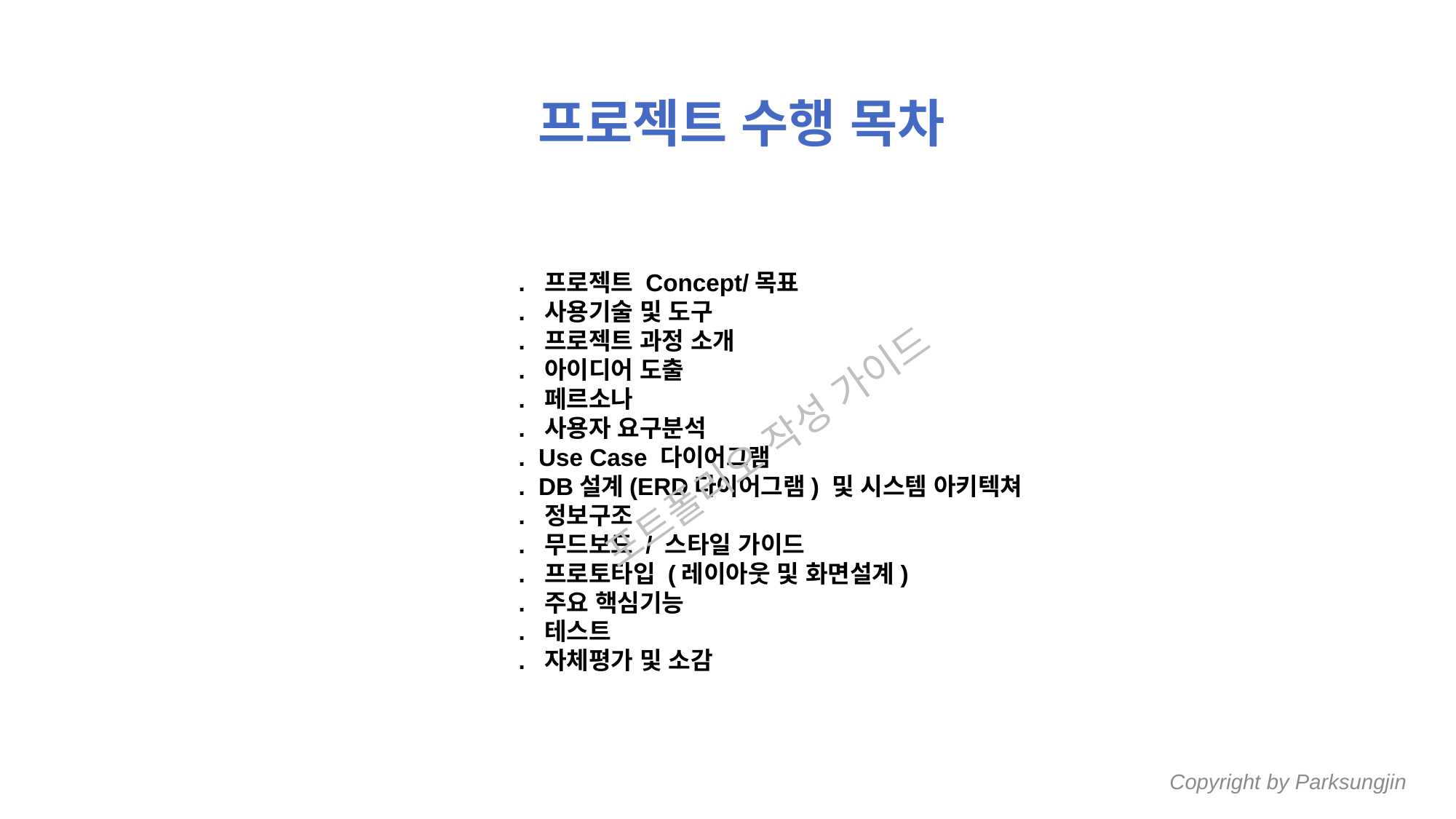

프로젝트 수행 목차
.  프로젝트 Concept/목표
.  사용기술 및 도구
.  프로젝트 과정 소개
.  아이디어 도출
.  페르소나
.  사용자 요구분석
.  Use Case 다이어그램
.  DB설계(ERD다이어그램) 및 시스템 아키텍쳐
.  정보구조
.  무드보드 / 스타일 가이드
.  프로토타입 (레이아웃 및 화면설계)
.  주요 핵심기능
.  테스트
.  자체평가 및 소감
포트폴리오 작성 가이드
Copyright by Parksungjin